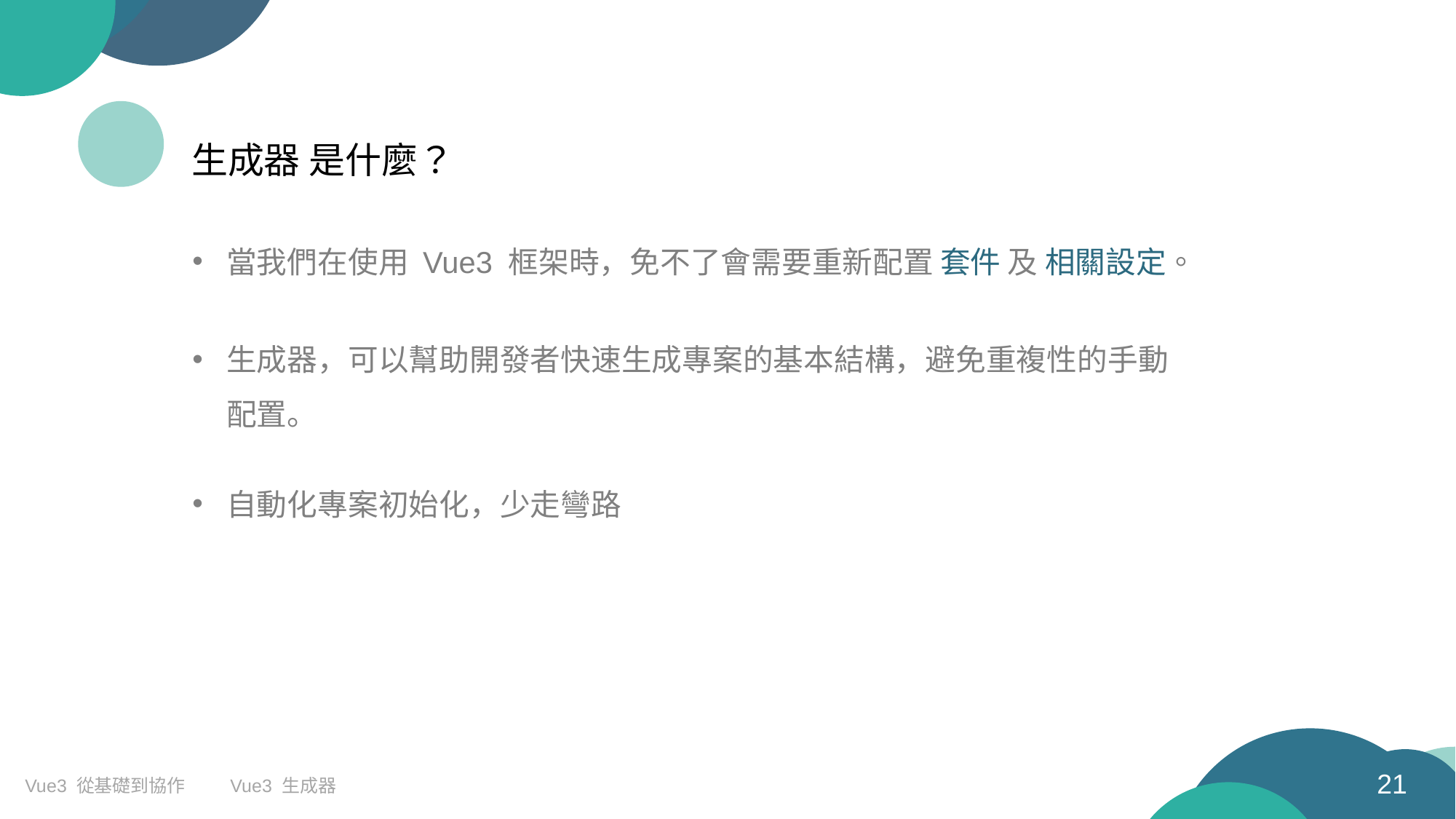

生成器 是什麼？
當我們在使用 Vue3 框架時，免不了會需要重新配置 套件 及 相關設定。
生成器，可以幫助開發者快速生成專案的基本結構，避免重複性的手動配置。
自動化專案初始化，少走彎路

21
Vue3 從基礎到協作
Vue3 生成器